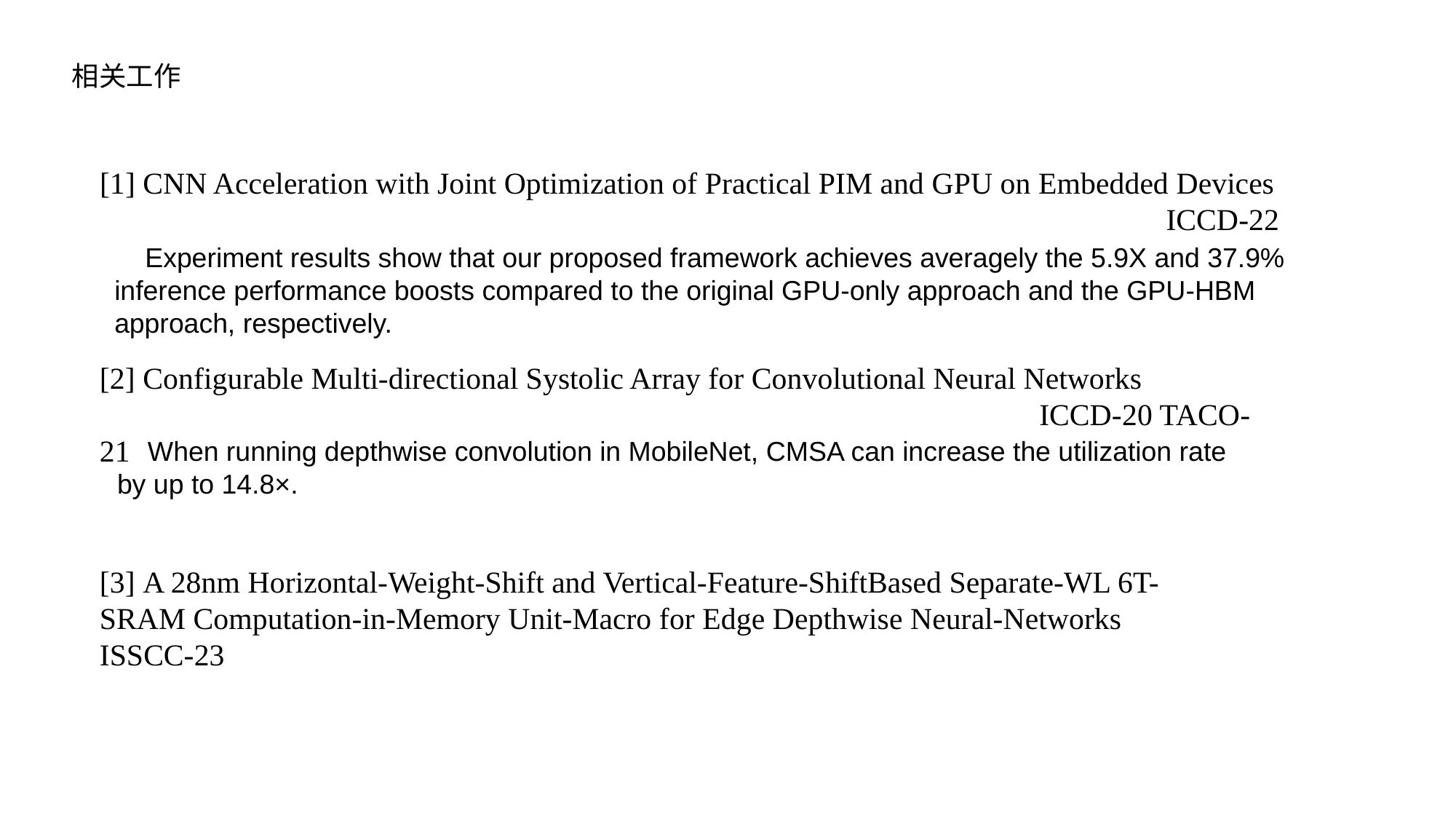

相关工作
[1] CNN Acceleration with Joint Optimization of Practical PIM and GPU on Embedded Devices
	     								           ICCD-22
    Experiment results show that our proposed framework achieves averagely the 5.9X and 37.9% inference performance boosts compared to the original GPU-only approach and the GPU-HBM approach, respectively.
[2] Configurable Multi-directional Systolic Array for Convolutional Neural Networks
                                                                                                                           ICCD-20 TACO-21
    When running depthwise convolution in MobileNet, CMSA can increase the utilization rate by up to 14.8×.
[3] A 28nm Horizontal-Weight-Shift and Vertical-Feature-ShiftBased Separate-WL 6T-SRAM Computation-in-Memory Unit-Macro for Edge Depthwise Neural-Networks	     ISSCC-23